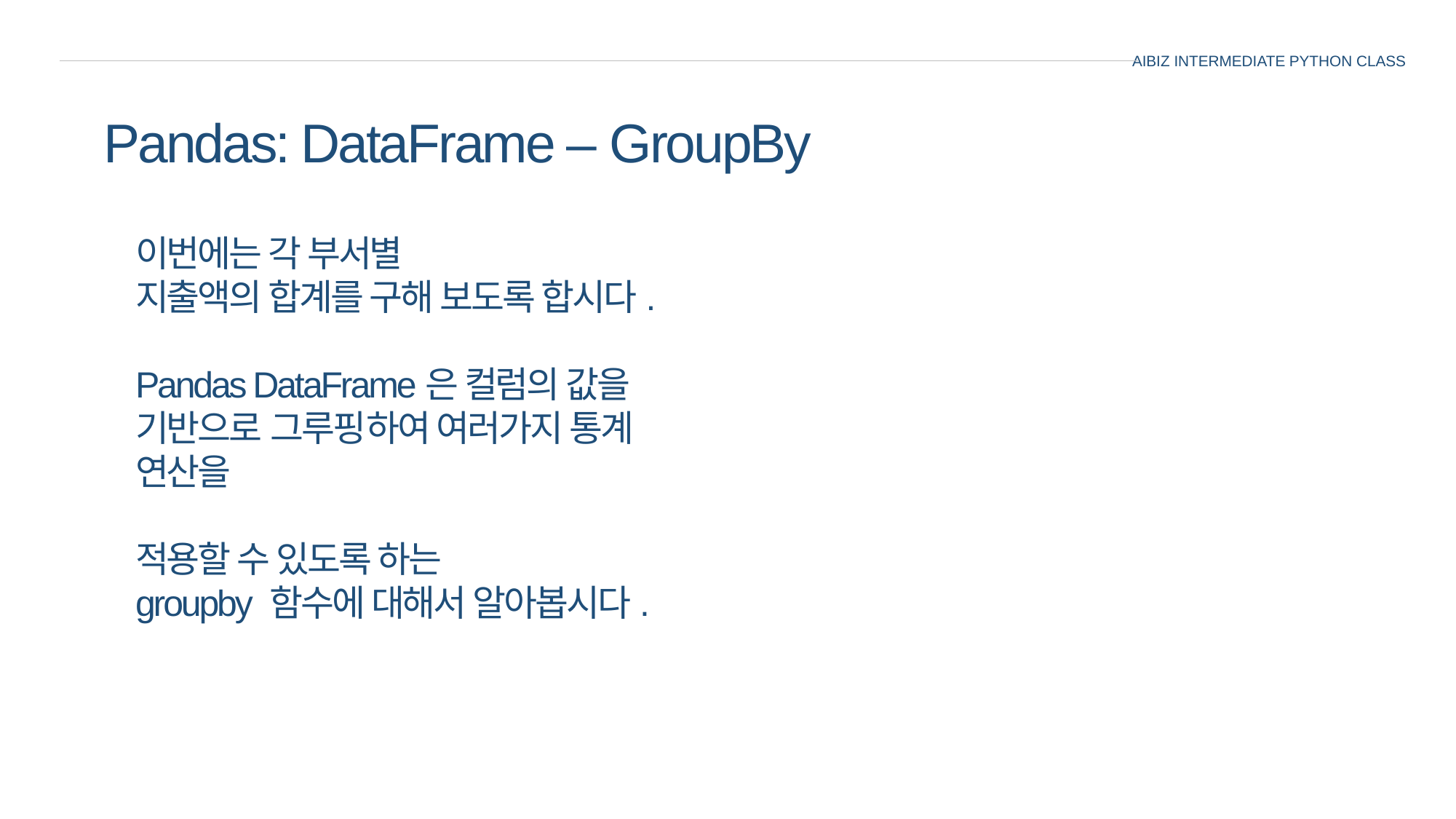

AIBIZ INTERMEDIATE PYTHON CLASS
Pandas: DataFrame – GroupBy
이번에는 각 부서별
지출액의 합계를 구해 보도록 합시다.

Pandas DataFrame은 컬럼의 값을 기반으로 그루핑하여 여러가지 통계 연산을

적용할 수 있도록 하는
groupby 함수에 대해서 알아봅시다.